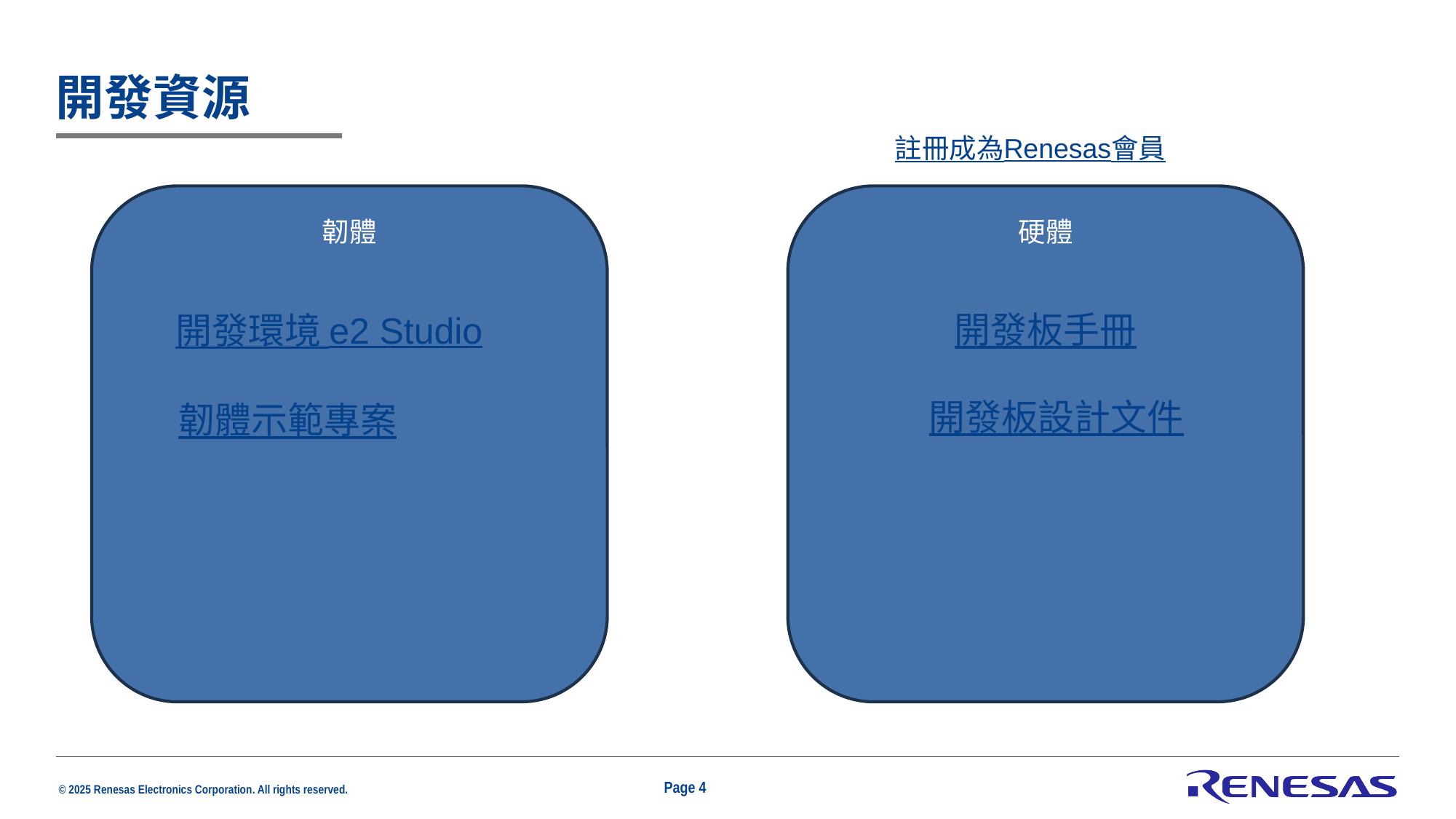

# 開發資源
註冊成為Renesas會員
韌體
硬體
開發板手冊
開發環境 e2 Studio
開發板設計文件
韌體示範專案